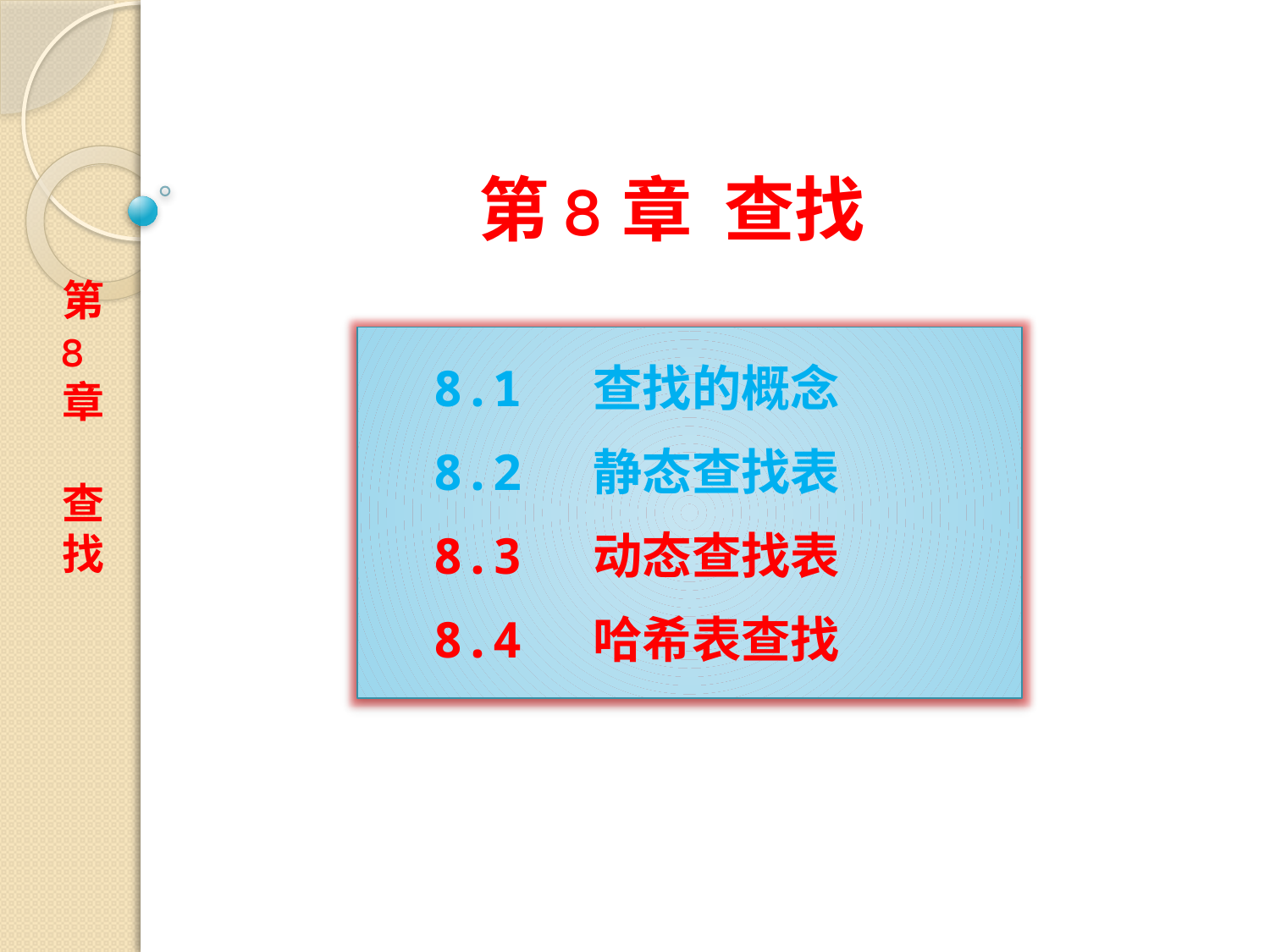

第8章  查找
第8章  查找
8.1  查找的概念
8.2  静态查找表
8.3  动态查找表
8.4  哈希表查找